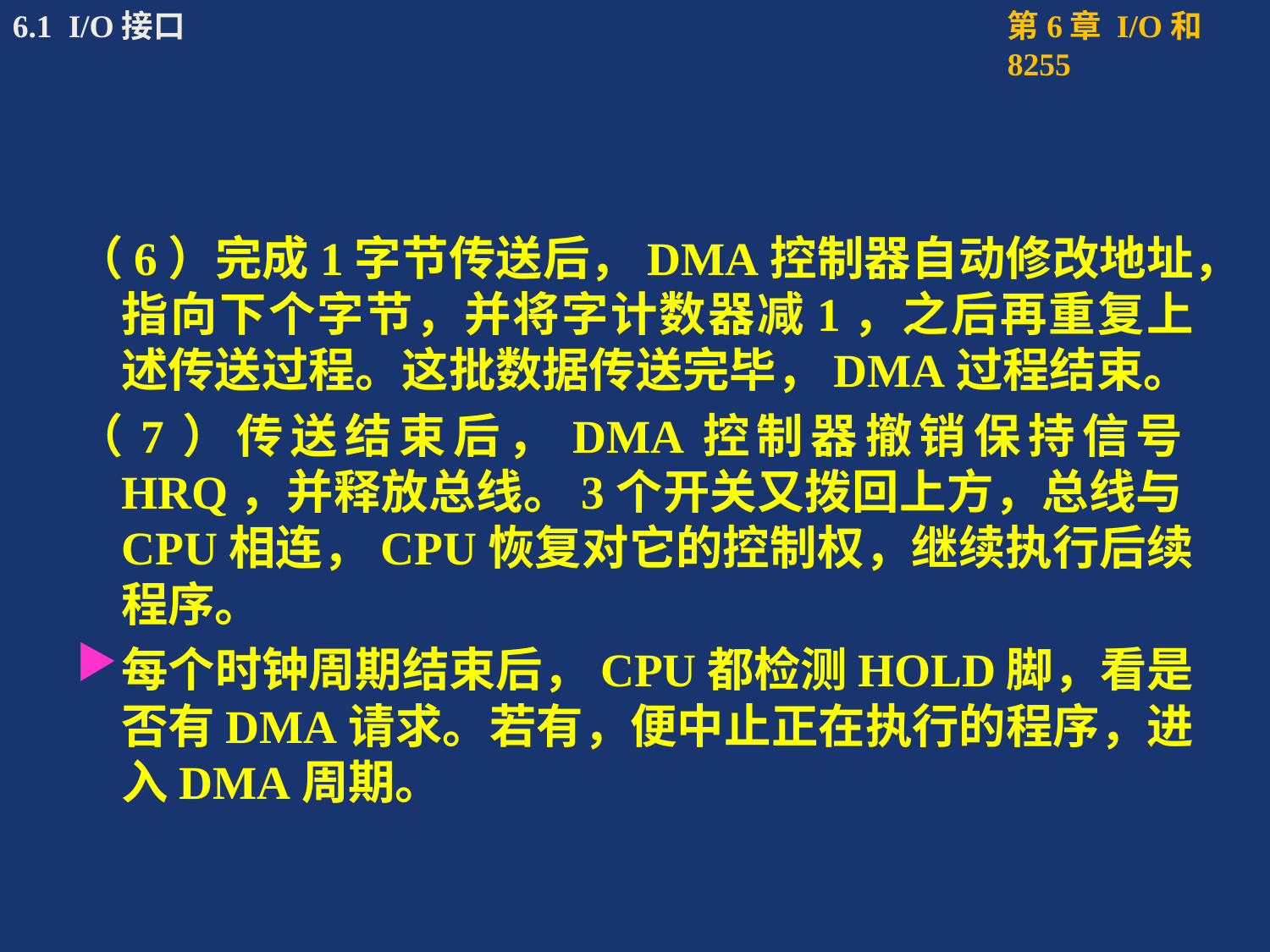

（6）完成1字节传送后，DMA控制器自动修改地址，指向下个字节，并将字计数器减1，之后再重复上述传送过程。这批数据传送完毕，DMA过程结束。
（7）传送结束后，DMA控制器撤销保持信号HRQ，并释放总线。3个开关又拨回上方，总线与CPU相连，CPU恢复对它的控制权，继续执行后续程序。
每个时钟周期结束后，CPU都检测HOLD脚，看是否有DMA请求。若有，便中止正在执行的程序，进入DMA周期。